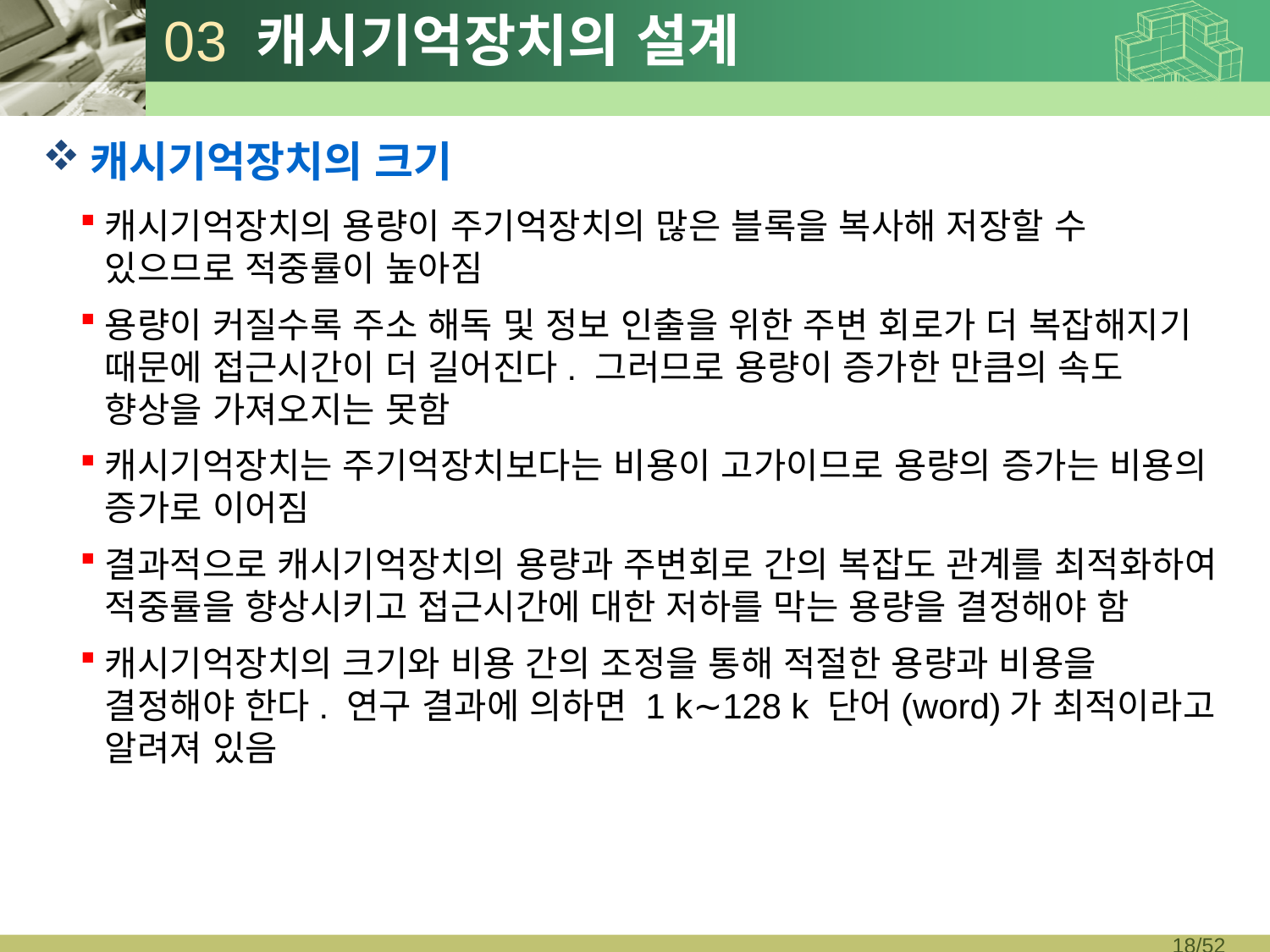

# 03 캐시기억장치의 설계
캐시기억장치의 크기
캐시기억장치의 용량이 주기억장치의 많은 블록을 복사해 저장할 수 있으므로 적중률이 높아짐
용량이 커질수록 주소 해독 및 정보 인출을 위한 주변 회로가 더 복잡해지기 때문에 접근시간이 더 길어진다. 그러므로 용량이 증가한 만큼의 속도 향상을 가져오지는 못함
캐시기억장치는 주기억장치보다는 비용이 고가이므로 용량의 증가는 비용의 증가로 이어짐
결과적으로 캐시기억장치의 용량과 주변회로 간의 복잡도 관계를 최적화하여 적중률을 향상시키고 접근시간에 대한 저하를 막는 용량을 결정해야 함
캐시기억장치의 크기와 비용 간의 조정을 통해 적절한 용량과 비용을 결정해야 한다. 연구 결과에 의하면 1 k∼128 k 단어(word)가 최적이라고 알려져 있음